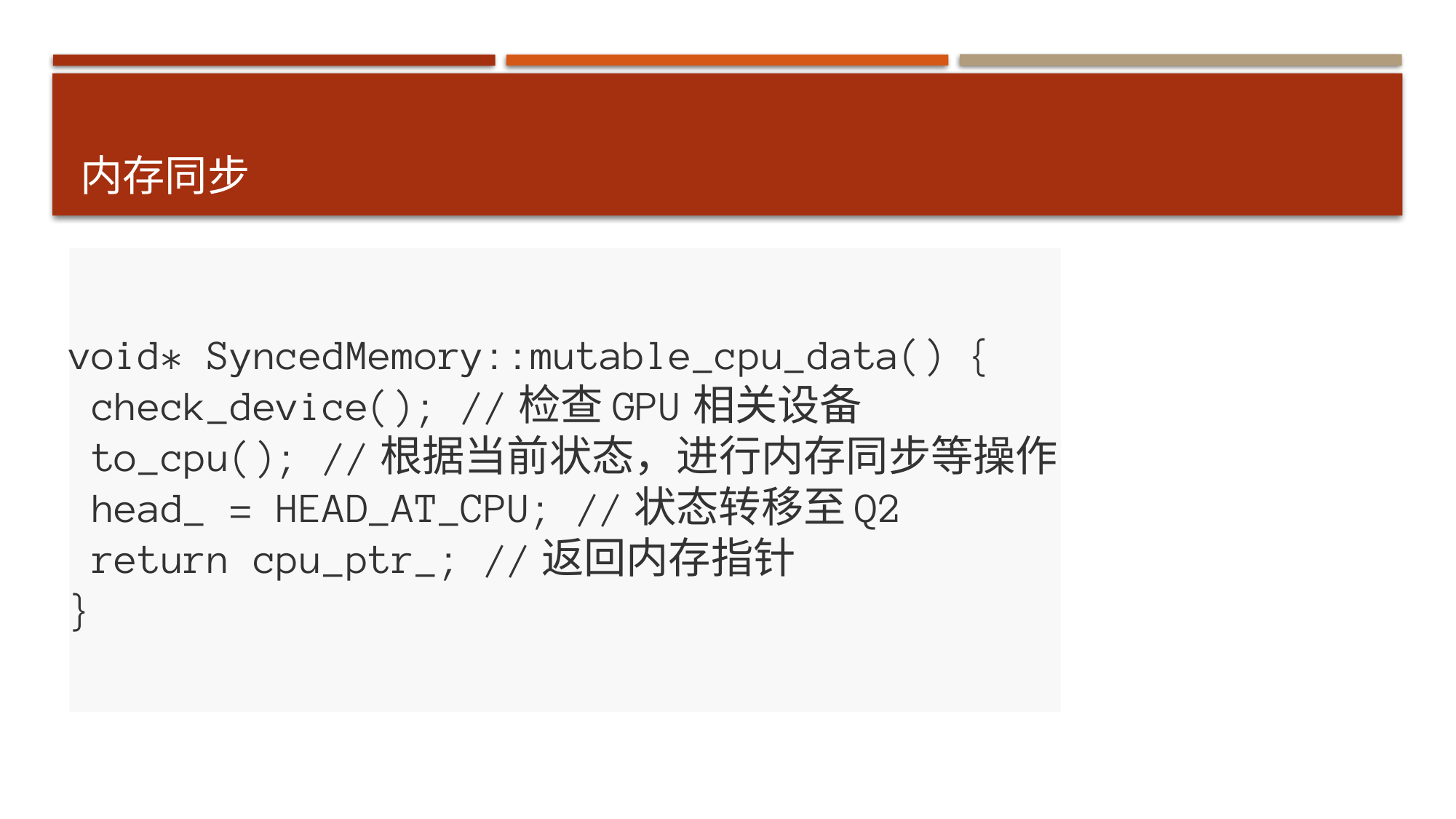

# 内存同步
void* SyncedMemory::mutable_cpu_data() {
 check_device(); //检查GPU相关设备
 to_cpu(); //根据当前状态，进行内存同步等操作
 head_ = HEAD_AT_CPU; //状态转移至Q2
 return cpu_ptr_; //返回内存指针
}